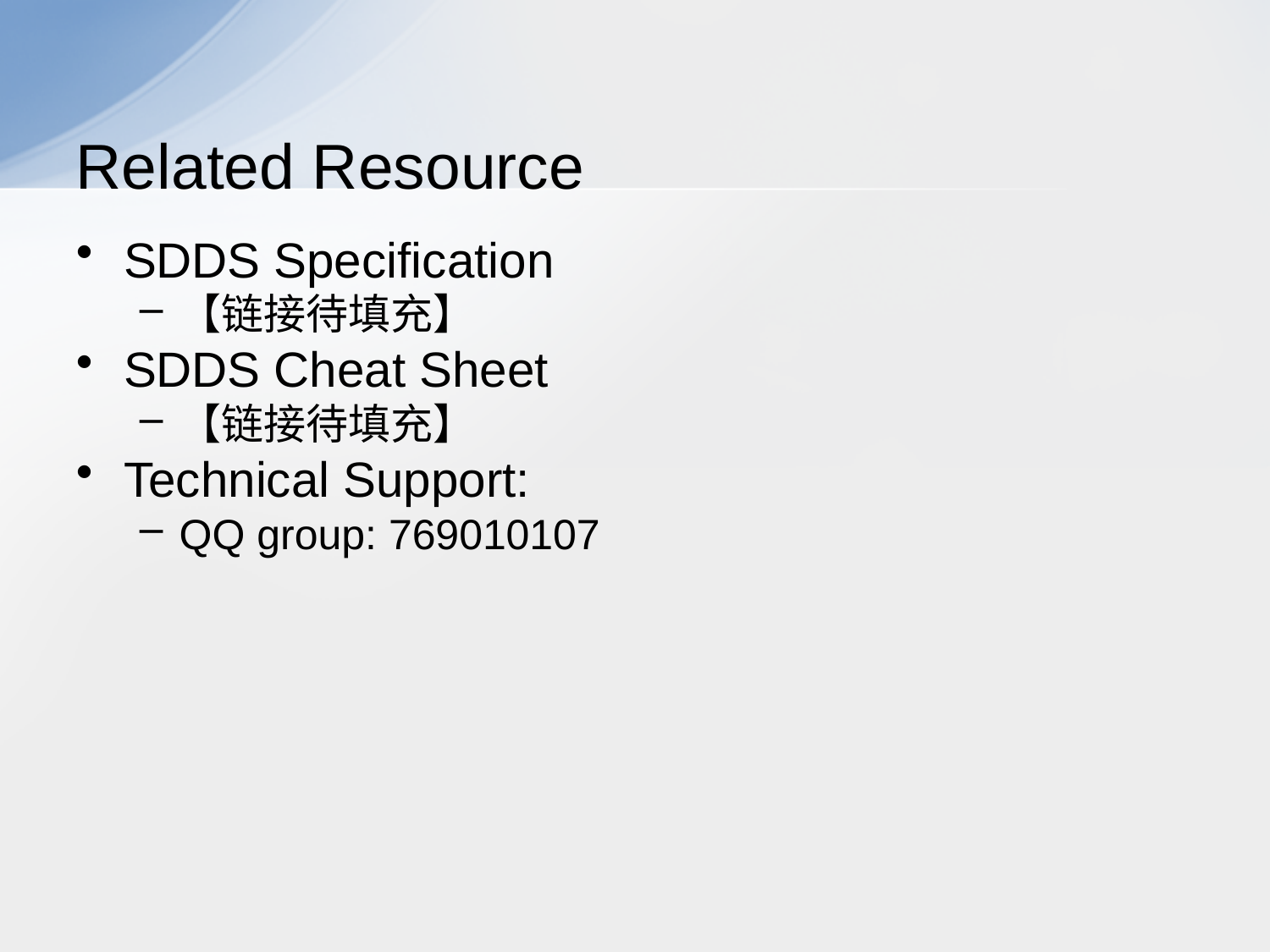

# Related Resource
SDDS Specification
【链接待填充】
SDDS Cheat Sheet
【链接待填充】
Technical Support:
QQ group: 769010107